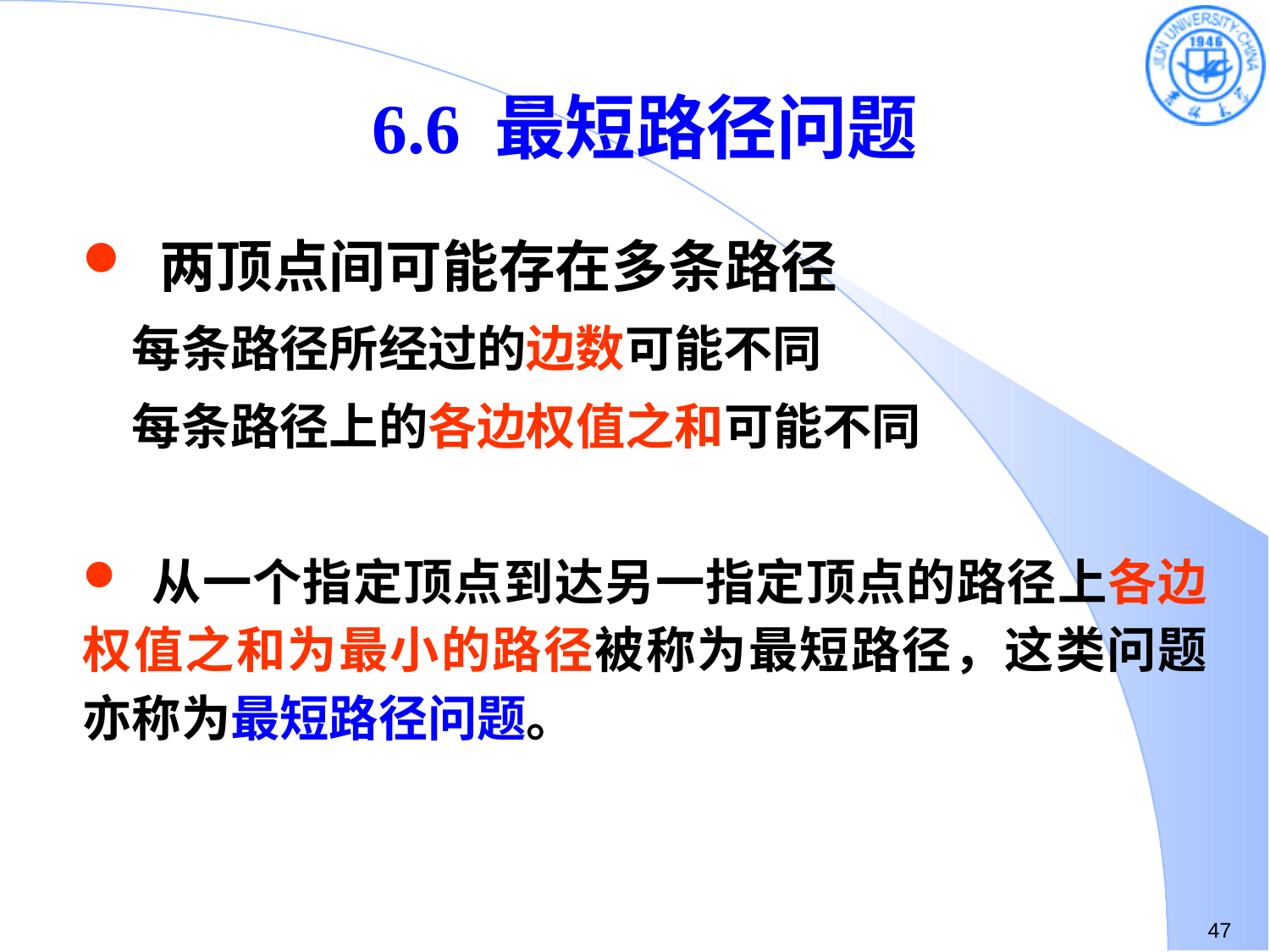

6.6 最短路径问题

 两顶点间可能存在多条路径
　每条路径所经过的边数可能不同
　每条路径上的各边权值之和可能不同

 从一个指定顶点到达另一指定顶点的路径上各边权值之和为最小的路径被称为最短路径，这类问题亦称为最短路径问题。